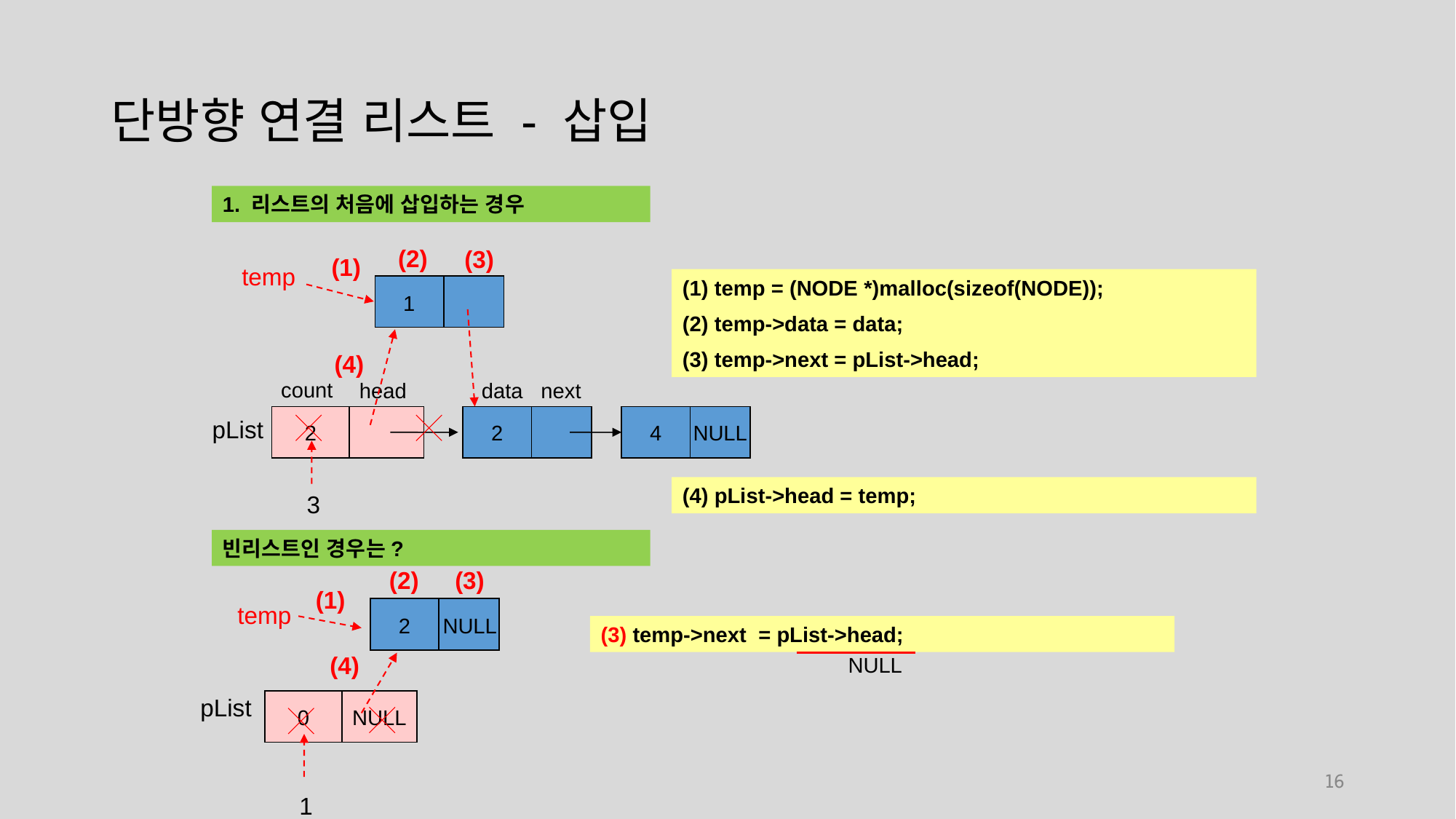

# 단방향 연결 리스트 - 삽입
1. 리스트의 처음에 삽입하는 경우
(2)
(3)
(1)
temp
(1) temp = (NODE *)malloc(sizeof(NODE));

1
(2) temp->data = data;

(3) temp->next = pList->head;
(4)
count
data   next
head
2

2

4
NULL
pList

(4) pList->head = temp;
3
빈리스트인 경우는?
(2)
(3)
(1)
temp

2
NULL
(3) temp->next  = pList->head;

(4)
NULL

pList
0
NULL

16
1